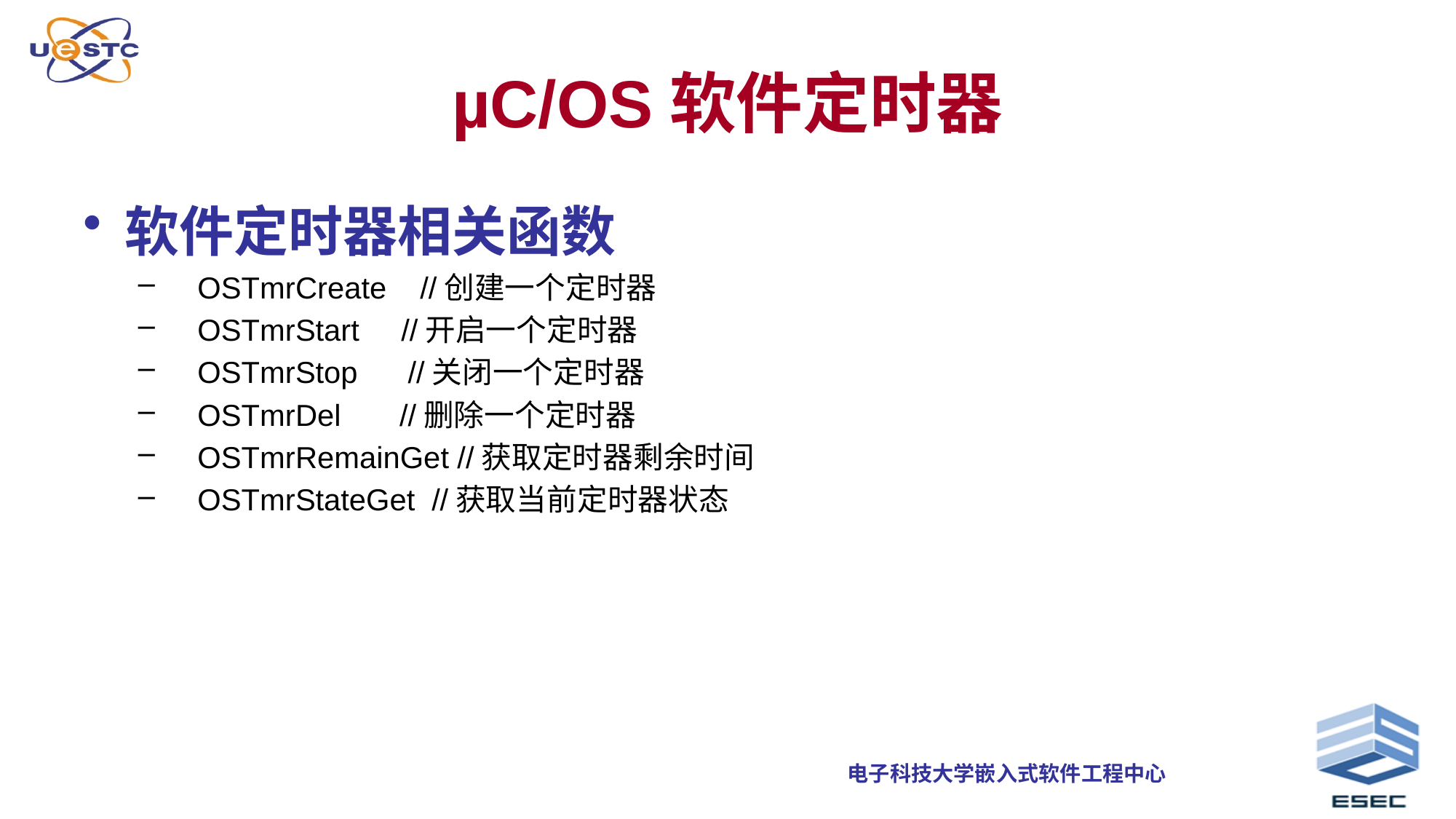

# µC/OS软件定时器
软件定时器相关函数
   OSTmrCreate    //创建一个定时器
   OSTmrStart     //开启一个定时器
   OSTmrStop      //关闭一个定时器
   OSTmrDel       //删除一个定时器
   OSTmrRemainGet //获取定时器剩余时间
   OSTmrStateGet  //获取当前定时器状态